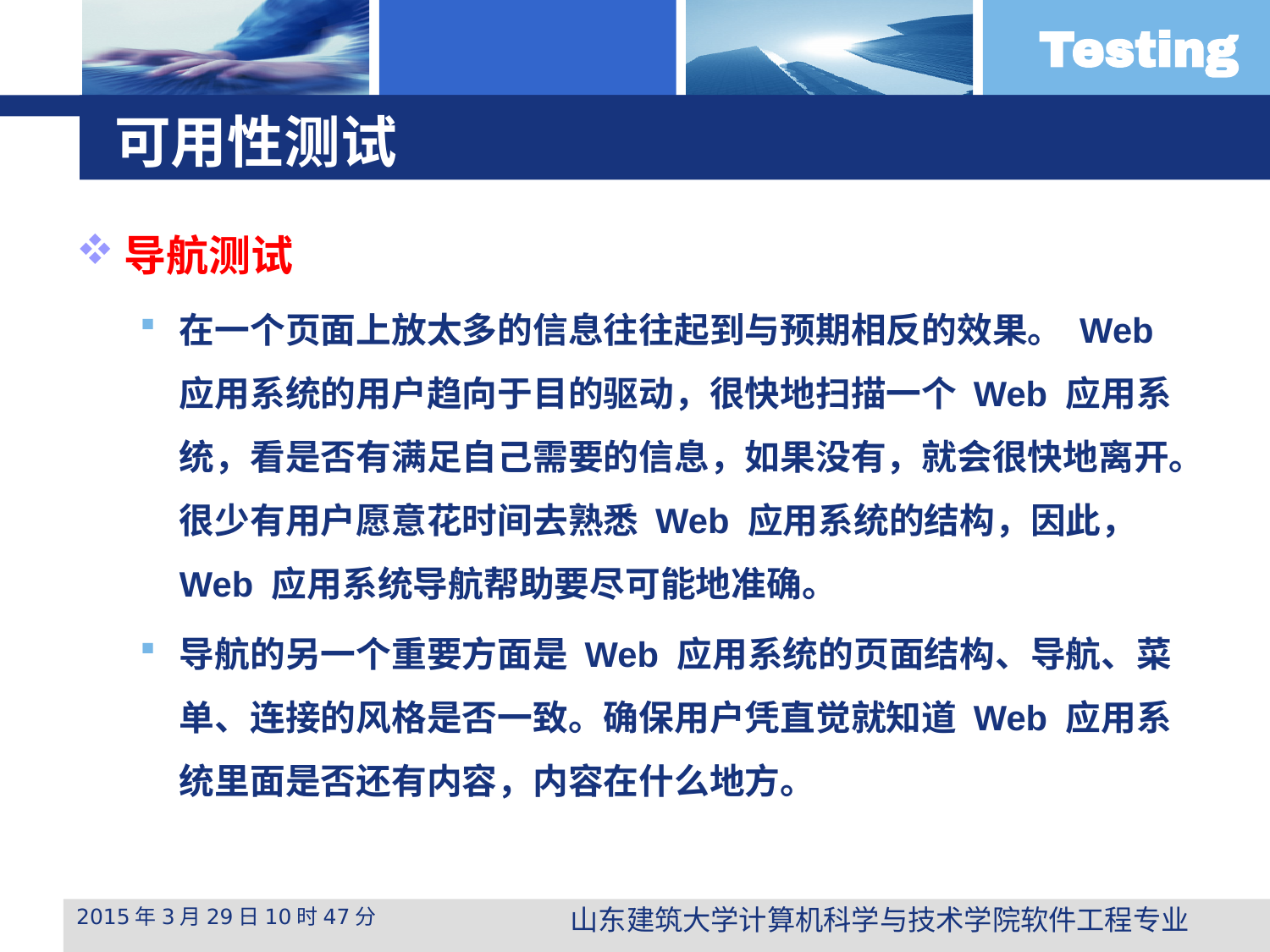

# 可用性测试
导航测试
在一个页面上放太多的信息往往起到与预期相反的效果。 Web 应用系统的用户趋向于目的驱动，很快地扫描一个 Web 应用系统，看是否有满足自己需要的信息，如果没有，就会很快地离开。很少有用户愿意花时间去熟悉 Web 应用系统的结构，因此， Web 应用系统导航帮助要尽可能地准确。
导航的另一个重要方面是 Web 应用系统的页面结构、导航、菜单、连接的风格是否一致。确保用户凭直觉就知道 Web 应用系统里面是否还有内容，内容在什么地方。
山东建筑大学计算机科学与技术学院软件工程专业
2015年3月29日10时47分